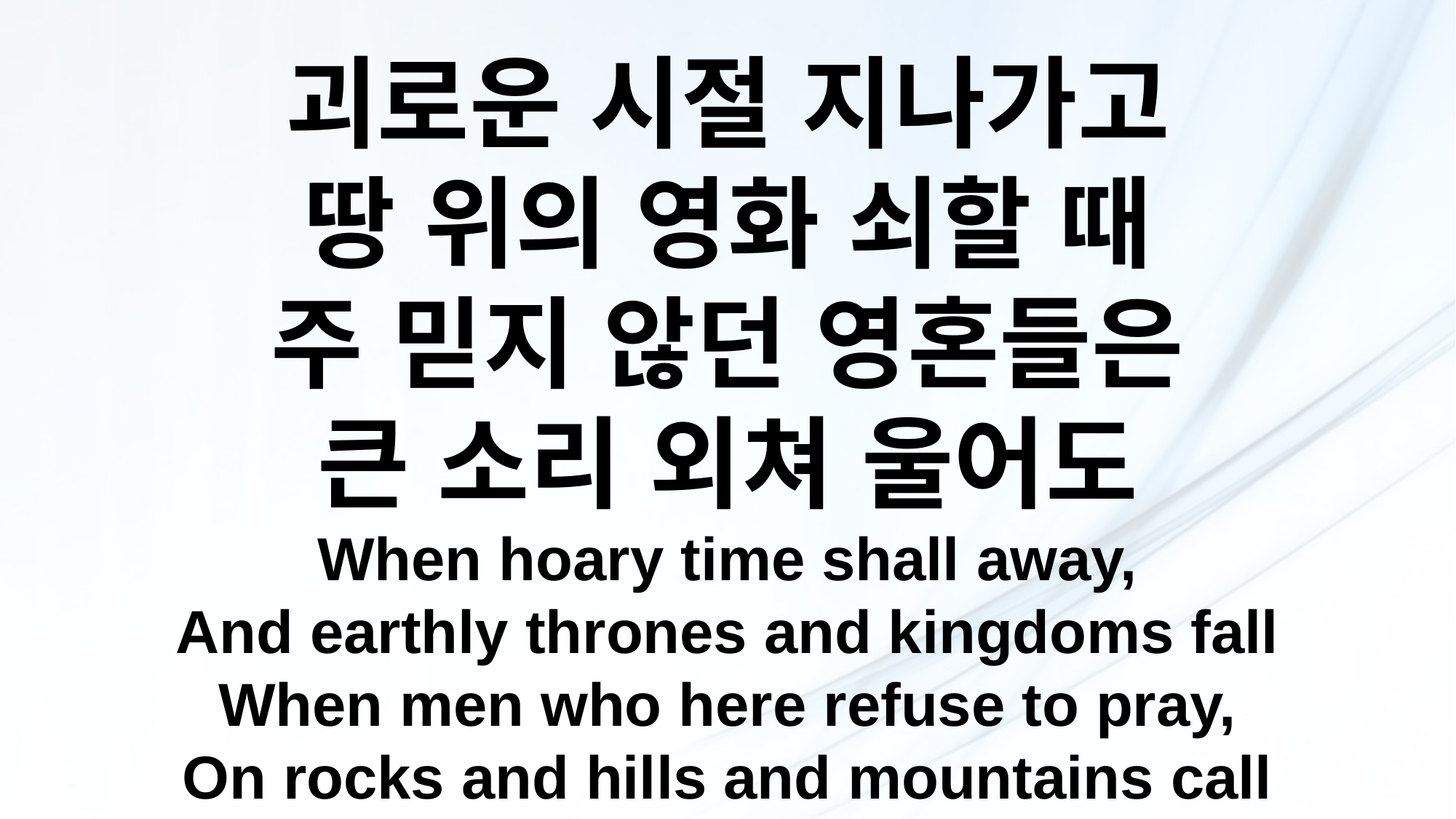

괴로운 시절 지나가고
땅 위의 영화 쇠할 때
주 믿지 않던 영혼들은
큰 소리 외쳐 울어도
When hoary time shall away,
And earthly thrones and kingdoms fall
When men who here refuse to pray,
On rocks and hills and mountains call